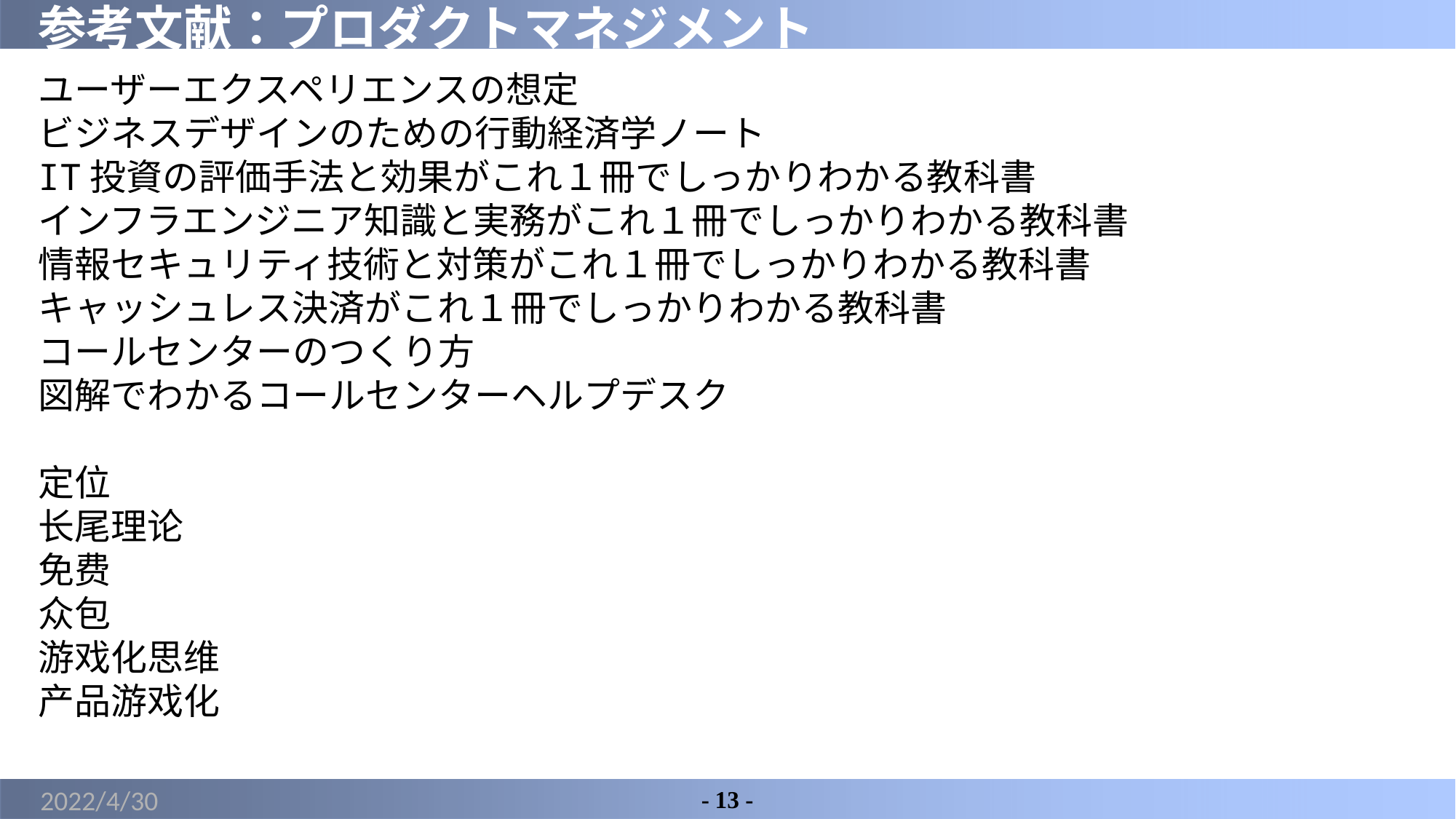

# 参考文献：プロダクトマネジメント
ユーザーエクスペリエンスの想定
ビジネスデザインのための行動経済学ノート
IT投資の評価手法と効果がこれ１冊でしっかりわかる教科書
インフラエンジニア知識と実務がこれ１冊でしっかりわかる教科書
情報セキュリティ技術と対策がこれ１冊でしっかりわかる教科書
キャッシュレス決済がこれ１冊でしっかりわかる教科書
コールセンターのつくり方
図解でわかるコールセンターヘルプデスク

定位
长尾理论
免费
众包
游戏化思维
产品游戏化
2022/4/30
- 13 -